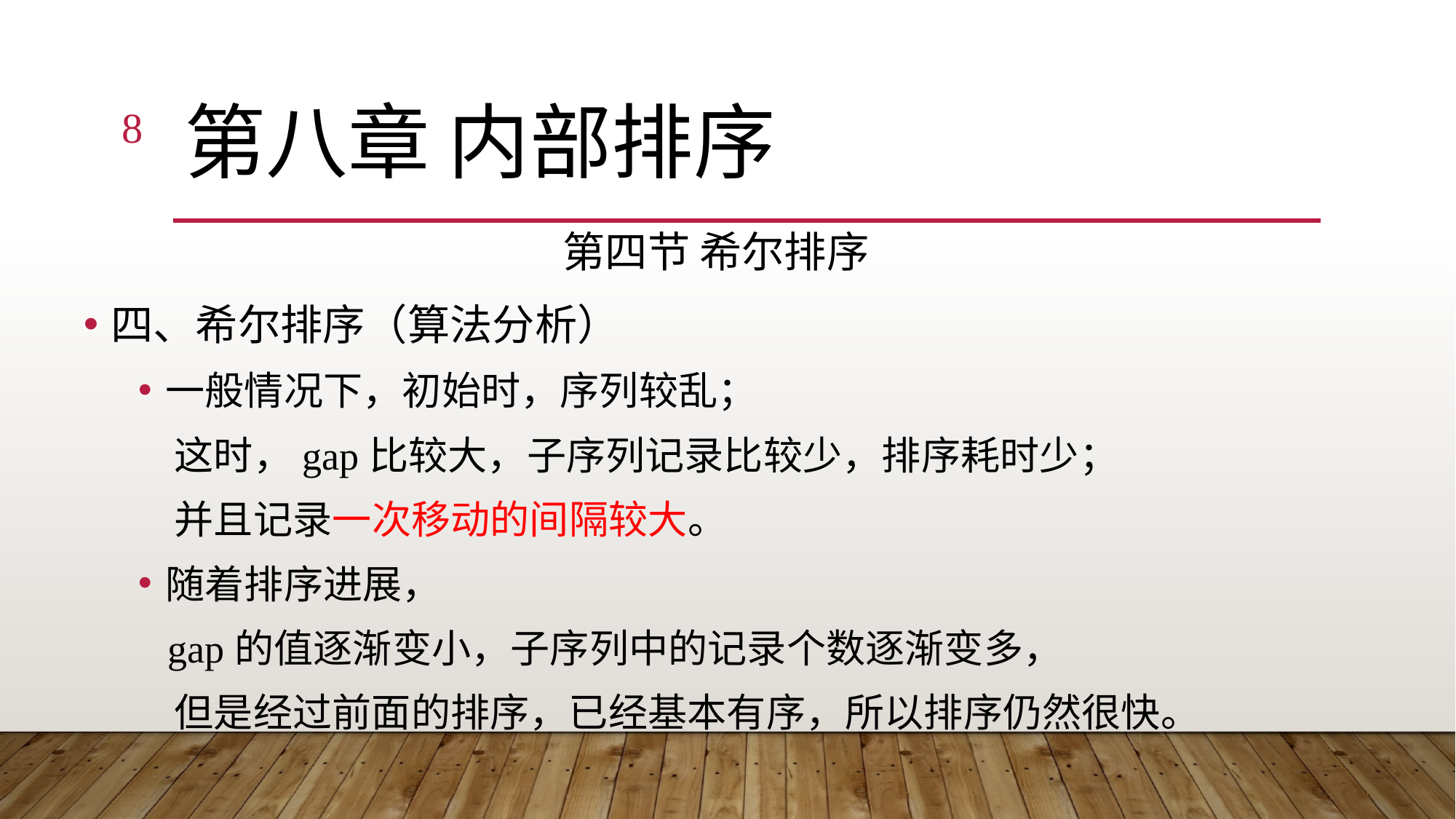

8
# 第八章 内部排序
第四节 希尔排序
四、希尔排序（算法分析）
一般情况下，初始时，序列较乱；
   这时，gap比较大，子序列记录比较少，排序耗时少；
   并且记录一次移动的间隔较大。
随着排序进展，
   gap的值逐渐变小，子序列中的记录个数逐渐变多，
   但是经过前面的排序，已经基本有序，所以排序仍然很快。